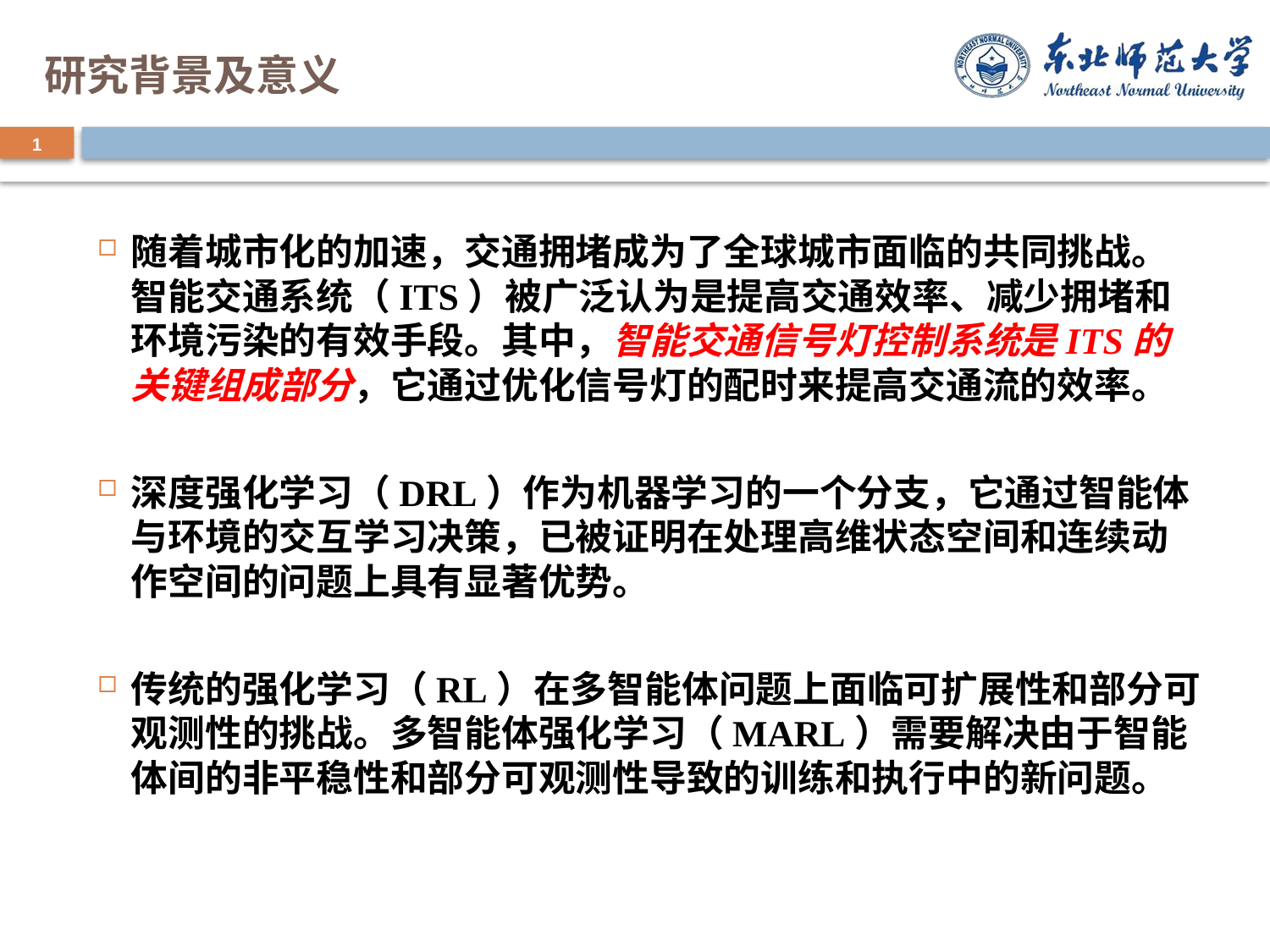

# 研究背景及意义
1
随着城市化的加速，交通拥堵成为了全球城市面临的共同挑战。智能交通系统（ITS）被广泛认为是提高交通效率、减少拥堵和环境污染的有效手段。其中，智能交通信号灯控制系统是ITS的关键组成部分，它通过优化信号灯的配时来提高交通流的效率。

深度强化学习（DRL）作为机器学习的一个分支，它通过智能体与环境的交互学习决策，已被证明在处理高维状态空间和连续动作空间的问题上具有显著优势。

传统的强化学习（RL）在多智能体问题上面临可扩展性和部分可观测性的挑战。多智能体强化学习（MARL）需要解决由于智能体间的非平稳性和部分可观测性导致的训练和执行中的新问题。